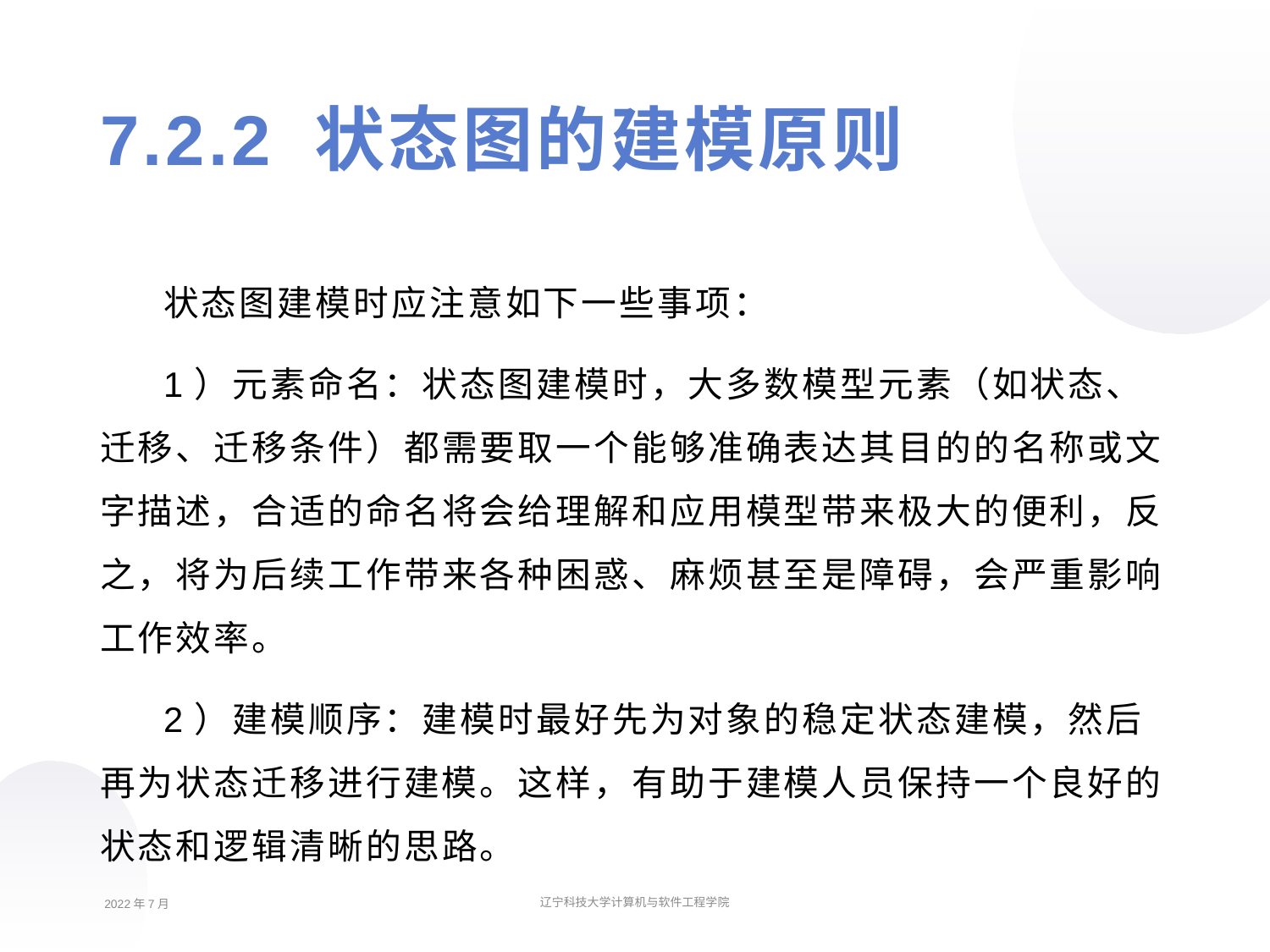

7.2.2 状态图的建模原则
状态图建模时应注意如下一些事项：
1）元素命名：状态图建模时，大多数模型元素（如状态、迁移、迁移条件）都需要取一个能够准确表达其目的的名称或文字描述，合适的命名将会给理解和应用模型带来极大的便利，反之，将为后续工作带来各种困惑、麻烦甚至是障碍，会严重影响工作效率。
2）建模顺序：建模时最好先为对象的稳定状态建模，然后再为状态迁移进行建模。这样，有助于建模人员保持一个良好的状态和逻辑清晰的思路。

2022年7月
辽宁科技大学计算机与软件工程学院
49